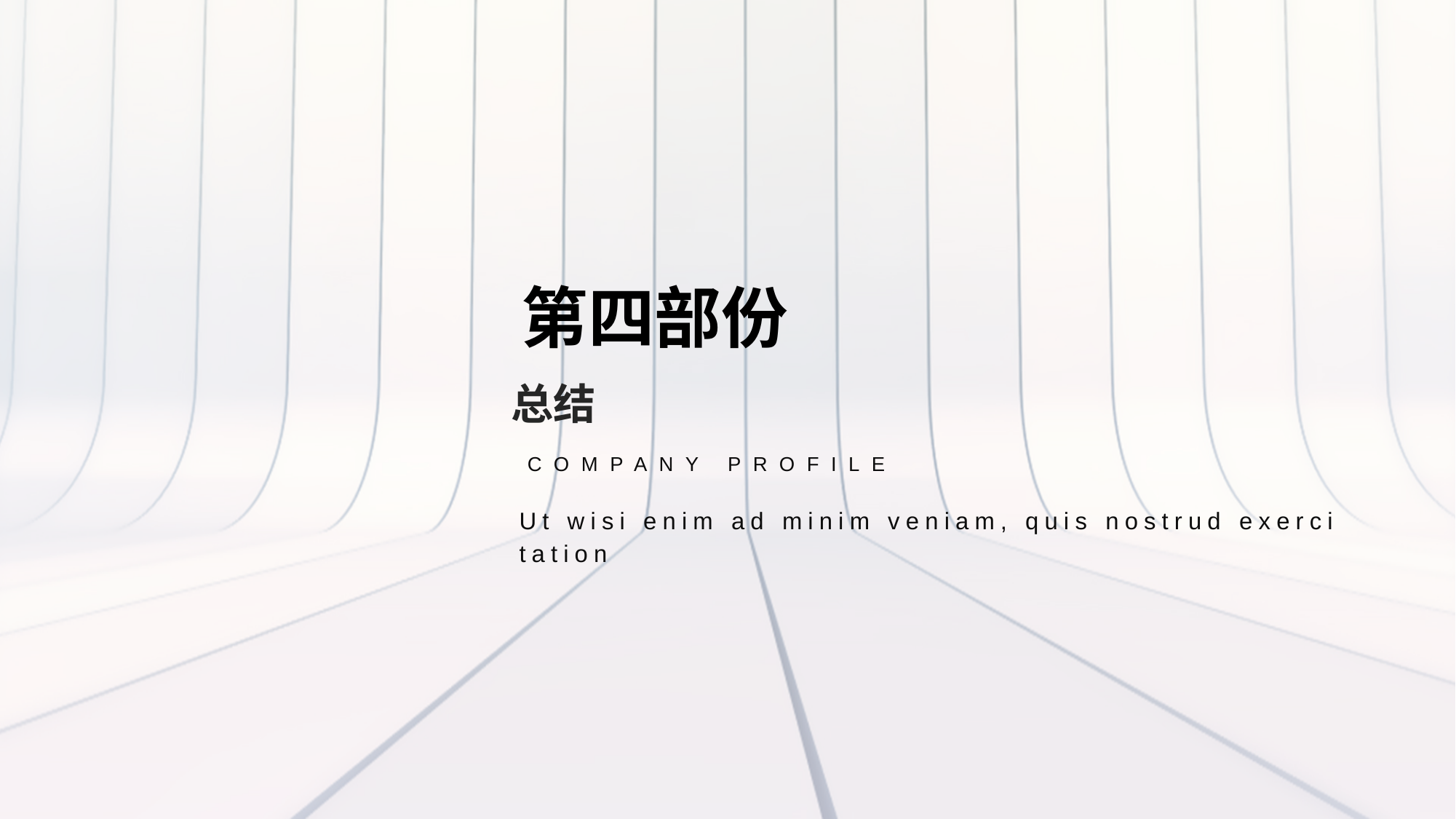

第四部份
总结
COMPANY PROFILE
Ut wisi enim ad minim veniam, quis nostrud exerci tation